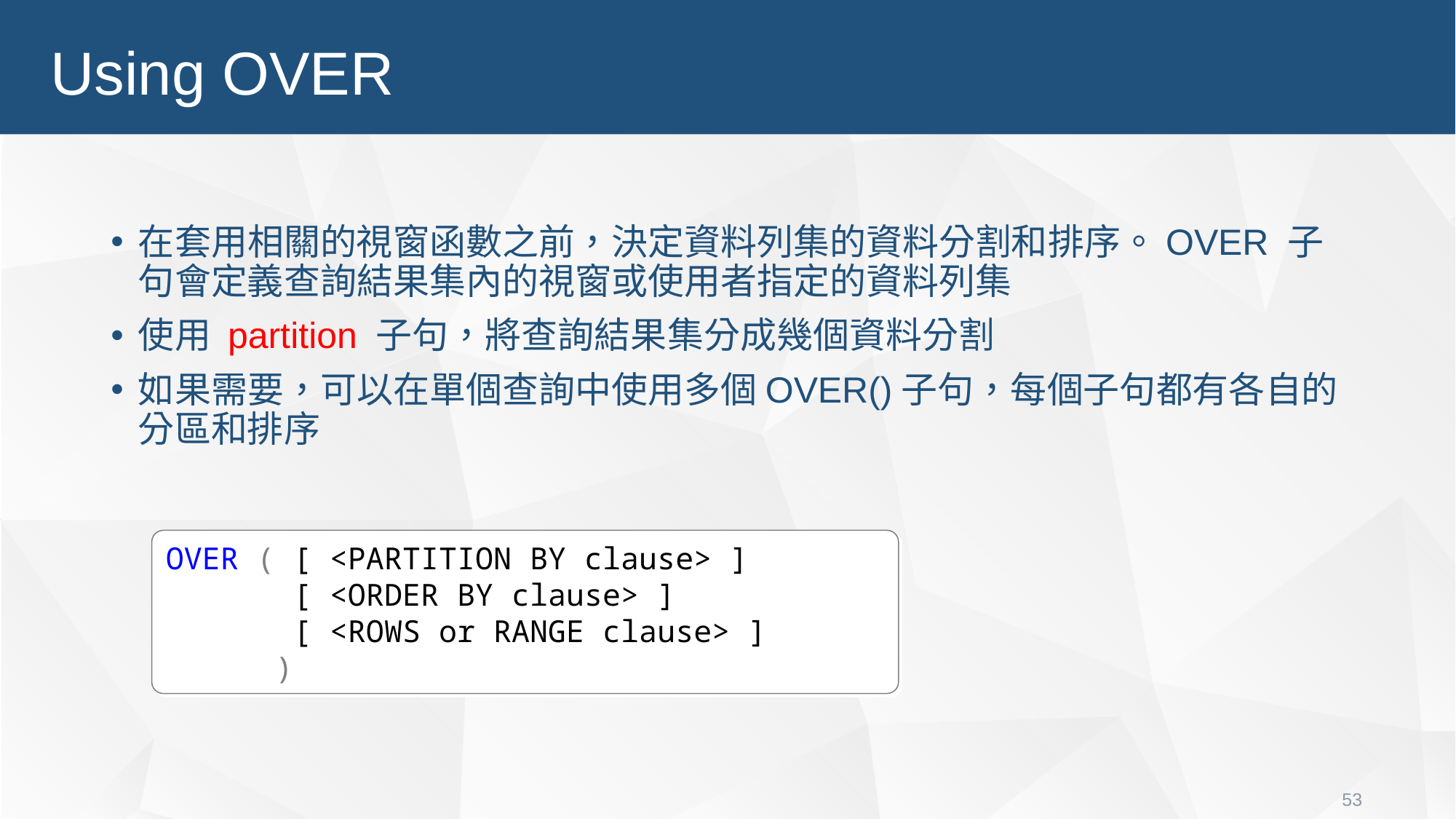

53
Using OVER
在套用相關的視窗函數之前，決定資料列集的資料分割和排序。OVER 子句會定義查詢結果集內的視窗或使用者指定的資料列集
使用 partition 子句，將查詢結果集分成幾個資料分割
如果需要，可以在單個查詢中使用多個OVER()子句，每個子句都有各自的分區和排序
OVER ( [ <PARTITION BY clause> ]
	 [ <ORDER BY clause> ]
	 [ <ROWS or RANGE clause> ]
	)